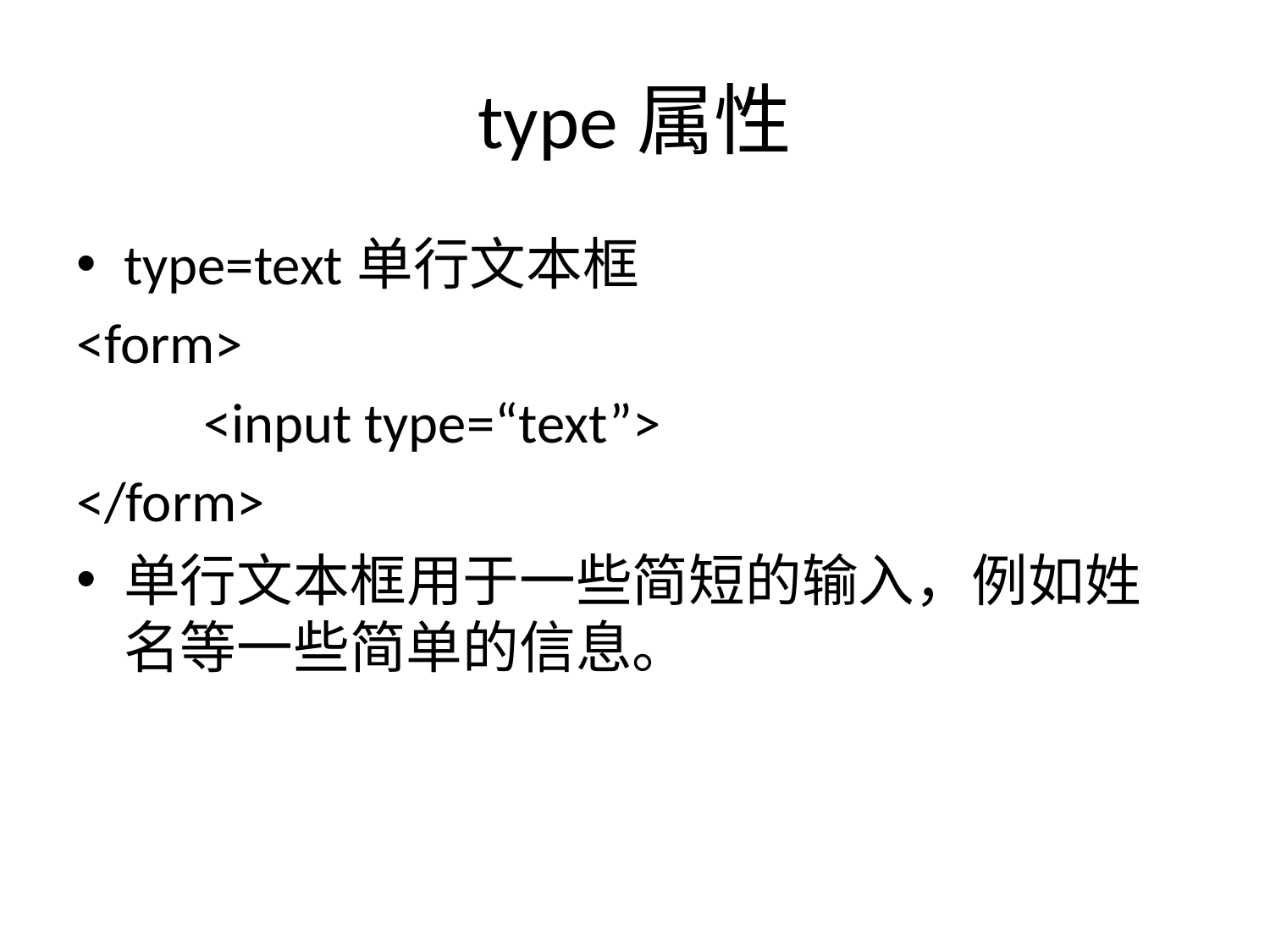

# type属性
type=text单行文本框
<form>
	<input type=“text”>
</form>
单行文本框用于一些简短的输入，例如姓名等一些简单的信息。